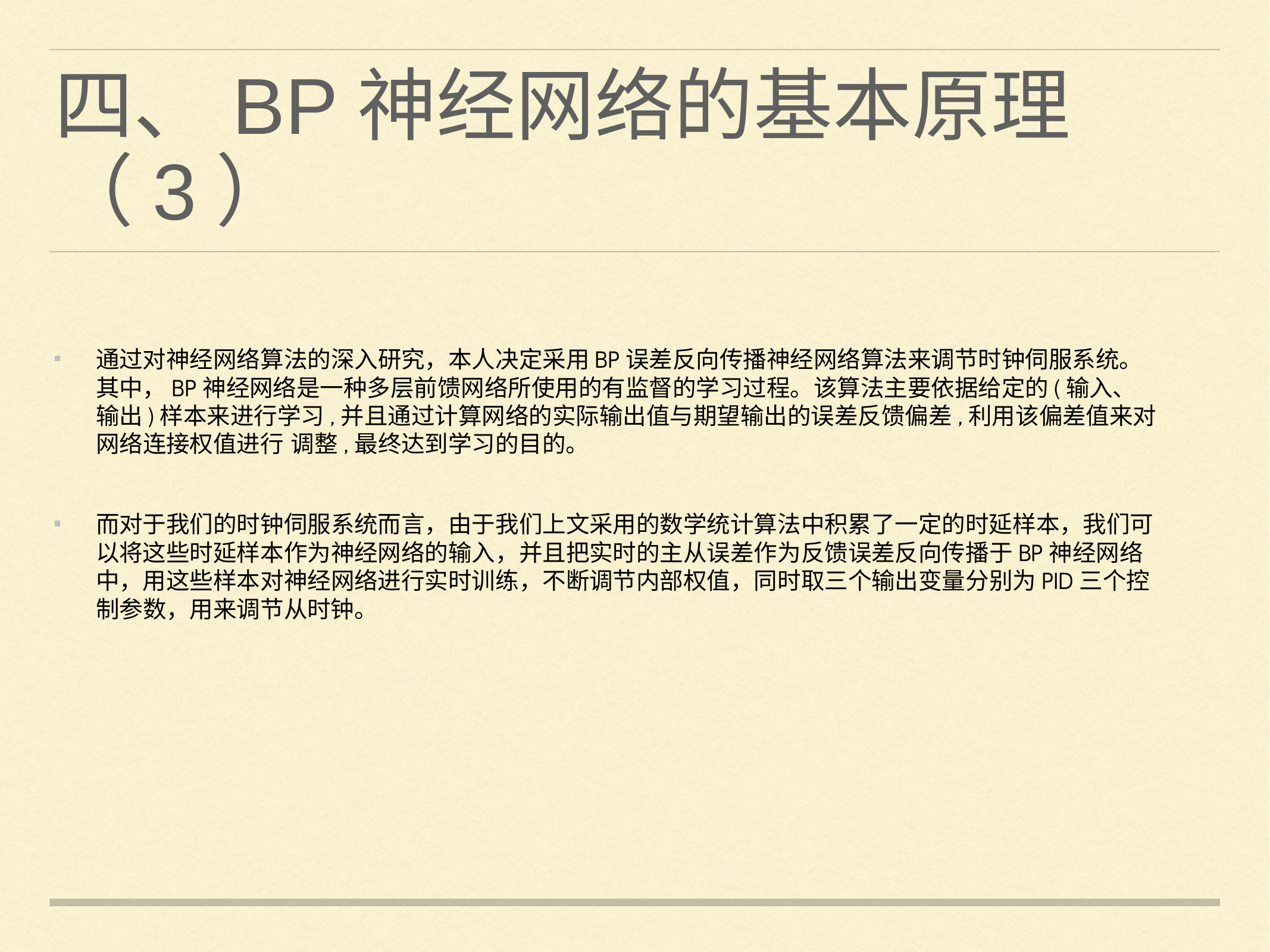

# 四、BP神经网络的基本原理（3）
通过对神经网络算法的深入研究，本人决定采用BP误差反向传播神经网络算法来调节时钟伺服系统。其中，BP神经网络是一种多层前馈网络所使用的有监督的学习过程。该算法主要依据给定的(输入、输出)样本来进行学习,并且通过计算网络的实际输出值与期望输出的误差反馈偏差,利用该偏差值来对网络连接权值进行 调整,最终达到学习的目的。
而对于我们的时钟伺服系统而言，由于我们上文采用的数学统计算法中积累了一定的时延样本，我们可以将这些时延样本作为神经网络的输入，并且把实时的主从误差作为反馈误差反向传播于BP神经网络中，用这些样本对神经网络进行实时训练，不断调节内部权值，同时取三个输出变量分别为PID三个控制参数，用来调节从时钟。